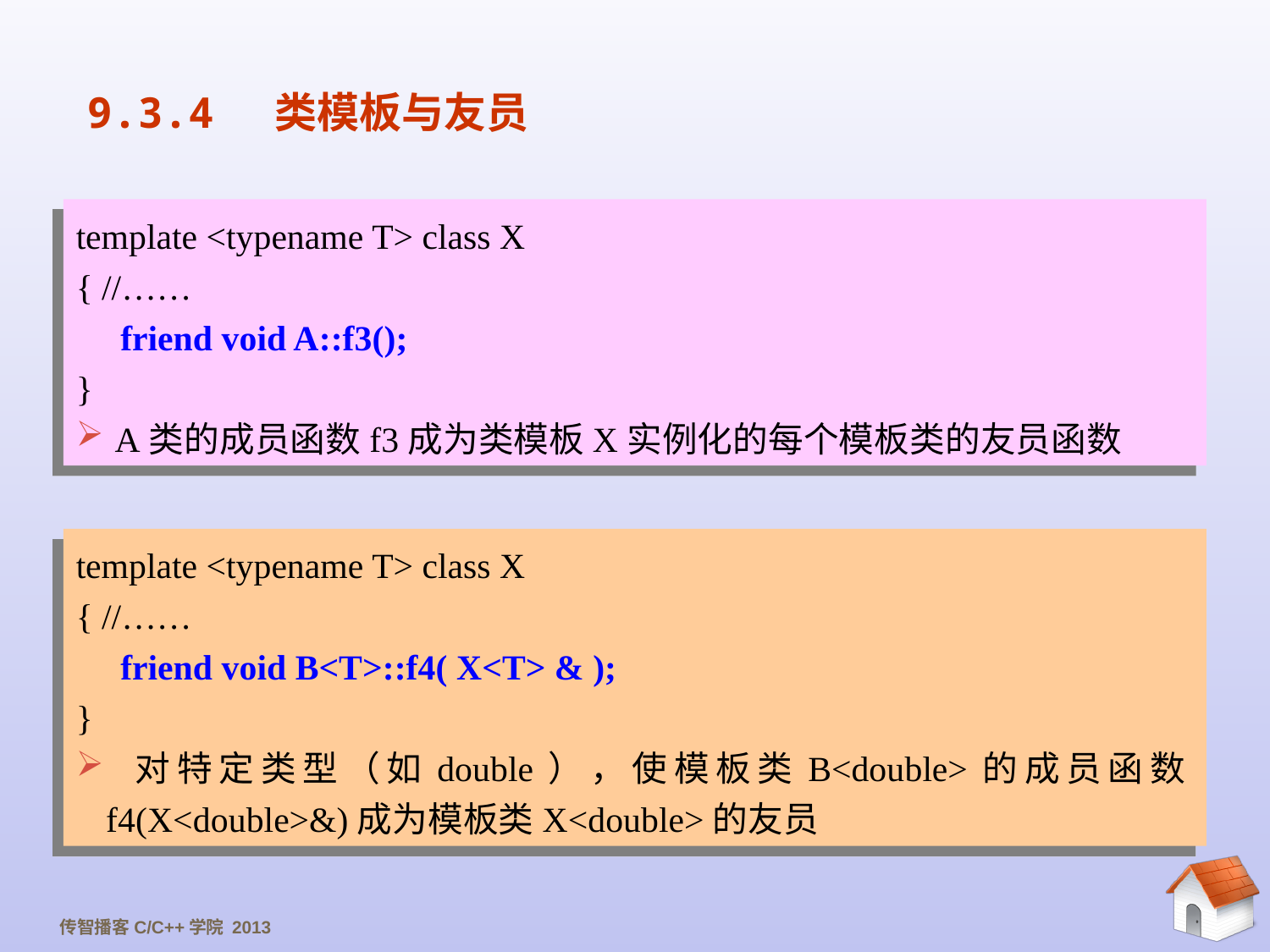

# 9.3.4  类模板与友员
template <typename T> class X
{ //……
     friend void A::f3();
}
 A类的成员函数f3成为类模板X实例化的每个模板类的友员函数
template <typename T> class X
{ //……
     friend void B<T>::f4( X<T> & );
}
 对特定类型（如double），使模板类B<double>的成员函数f4(X<double>&)成为模板类X<double>的友员